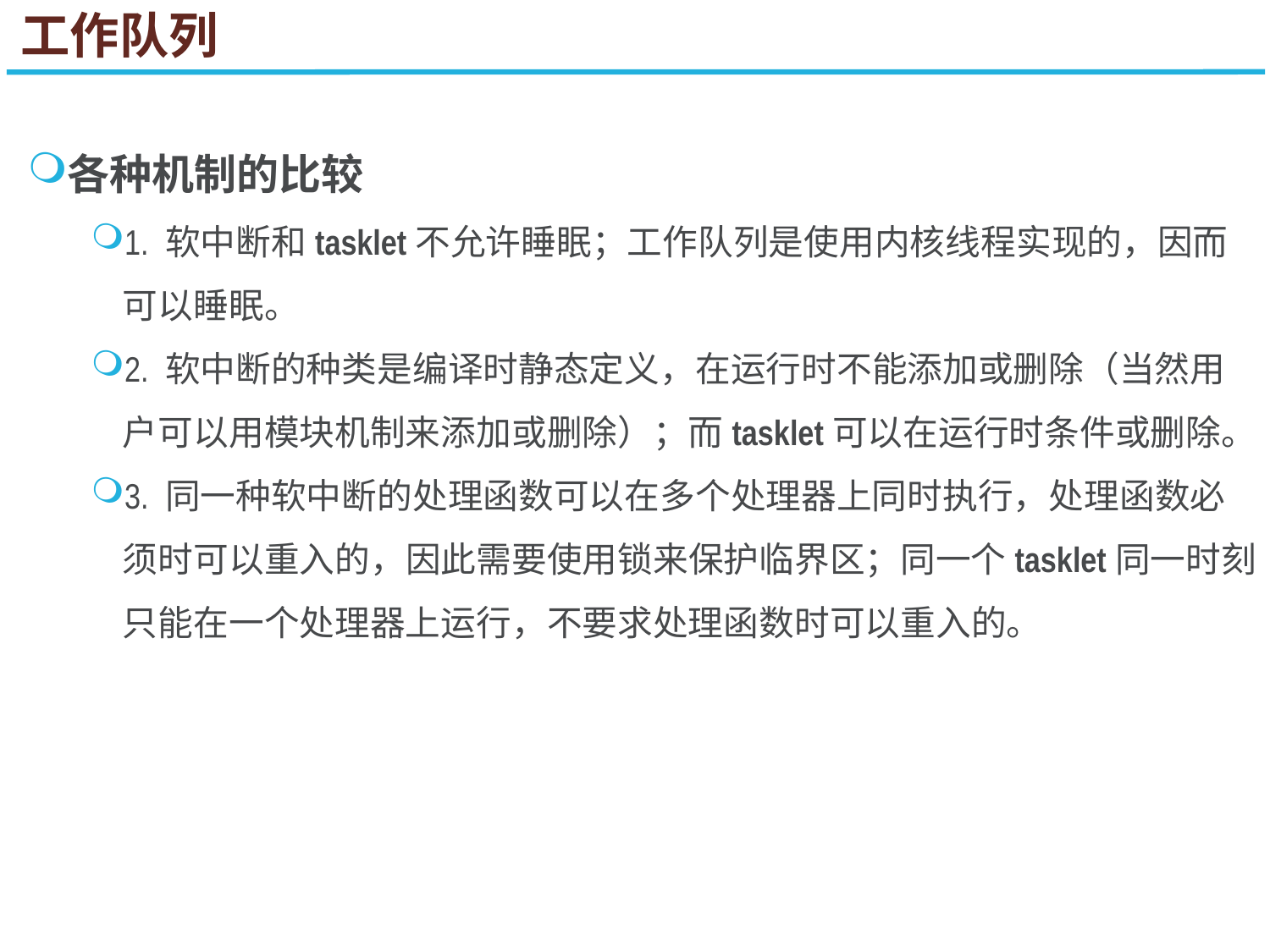

工作队列
各种机制的比较
1. 软中断和tasklet不允许睡眠；工作队列是使用内核线程实现的，因而可以睡眠。
2. 软中断的种类是编译时静态定义，在运行时不能添加或删除（当然用户可以用模块机制来添加或删除）；而tasklet可以在运行时条件或删除。
3. 同一种软中断的处理函数可以在多个处理器上同时执行，处理函数必须时可以重入的，因此需要使用锁来保护临界区；同一个tasklet同一时刻只能在一个处理器上运行，不要求处理函数时可以重入的。